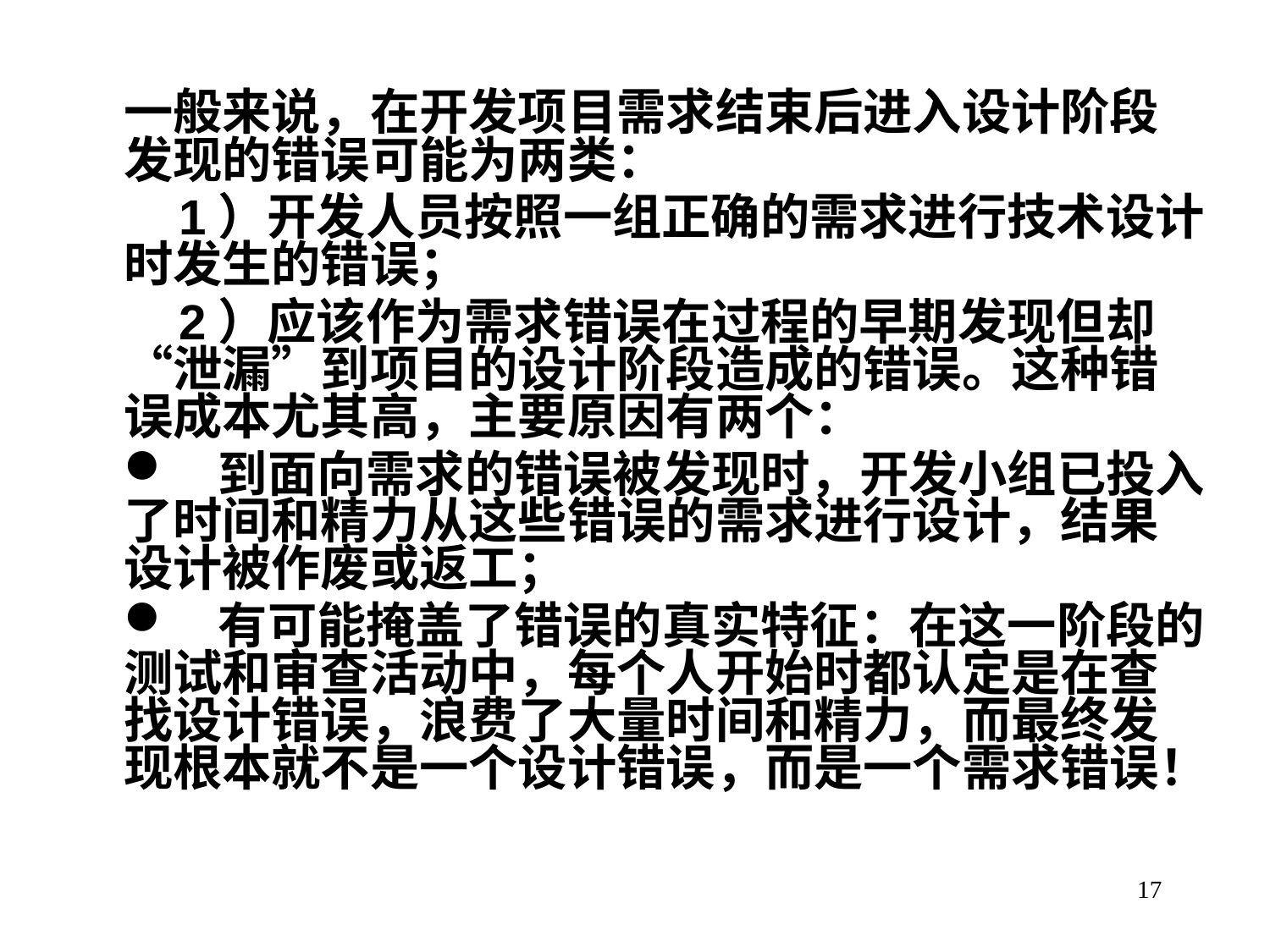

# 一般来说，在开发项目需求结束后进入设计阶段发现的错误可能为两类：
    1）开发人员按照一组正确的需求进行技术设计时发生的错误；
    2）应该作为需求错误在过程的早期发现但却“泄漏”到项目的设计阶段造成的错误。这种错误成本尤其高，主要原因有两个：
   到面向需求的错误被发现时，开发小组已投入了时间和精力从这些错误的需求进行设计，结果设计被作废或返工；
   有可能掩盖了错误的真实特征：在这一阶段的测试和审查活动中，每个人开始时都认定是在查找设计错误，浪费了大量时间和精力，而最终发现根本就不是一个设计错误，而是一个需求错误！

17